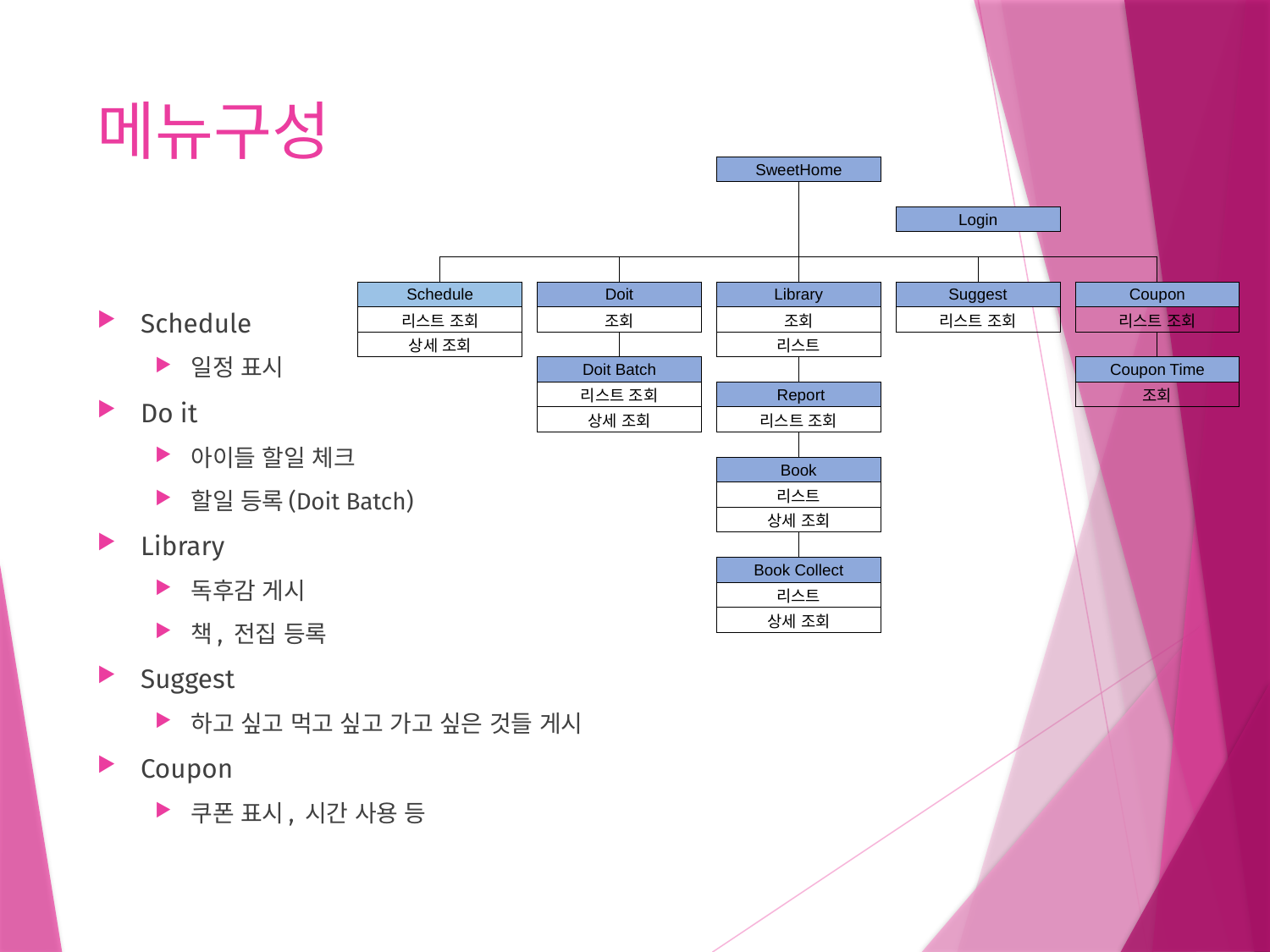

# 메뉴구성
|  |  |  |  |  |  | SweetHome |  |  |  |  |  |  |  |
| --- | --- | --- | --- | --- | --- | --- | --- | --- | --- | --- | --- | --- | --- |
|  |  |  |  |  |  |  |  |  |  |  |  |  |  |
|  |  |  |  |  |  |  |  |  | Login |  |  |  |  |
|  |  |  |  |  |  |  |  |  |  |  |  |  |  |
|  |  |  |  |  |  |  |  |  |  |  |  |  |  |
| Schedule |  |  | Doit |  |  | Library |  |  | Suggest |  |  | Coupon |  |
| 리스트 조회 |  |  | 조회 |  |  | 조회 |  |  | 리스트 조회 |  |  | 리스트 조회 |  |
| 상세 조회 |  |  |  |  |  | 리스트 |  |  |  |  |  |  |  |
|  |  |  | Doit Batch |  |  |  |  |  |  |  |  | Coupon Time |  |
|  |  |  | 리스트 조회 |  |  | Report |  |  |  |  |  | 조회 |  |
|  |  |  | 상세 조회 |  |  | 리스트 조회 |  |  |  |  |  |  |  |
|  |  |  |  |  |  |  |  |  |  |  |  |  |  |
|  |  |  |  |  |  | Book |  |  |  |  |  |  |  |
|  |  |  |  |  |  | 리스트 |  |  |  |  |  |  |  |
|  |  |  |  |  |  | 상세 조회 |  |  |  |  |  |  |  |
|  |  |  |  |  |  |  |  |  |  |  |  |  |  |
|  |  |  |  |  |  | Book Collect |  |  |  |  |  |  |  |
|  |  |  |  |  |  | 리스트 |  |  |  |  |  |  |  |
|  |  |  |  |  |  | 상세 조회 |  |  |  |  |  |  |  |
Schedule
일정 표시
Do it
아이들 할일 체크
할일 등록(Doit Batch)
Library
독후감 게시
책, 전집 등록
Suggest
하고 싶고 먹고 싶고 가고 싶은 것들 게시
Coupon
쿠폰 표시, 시간 사용 등